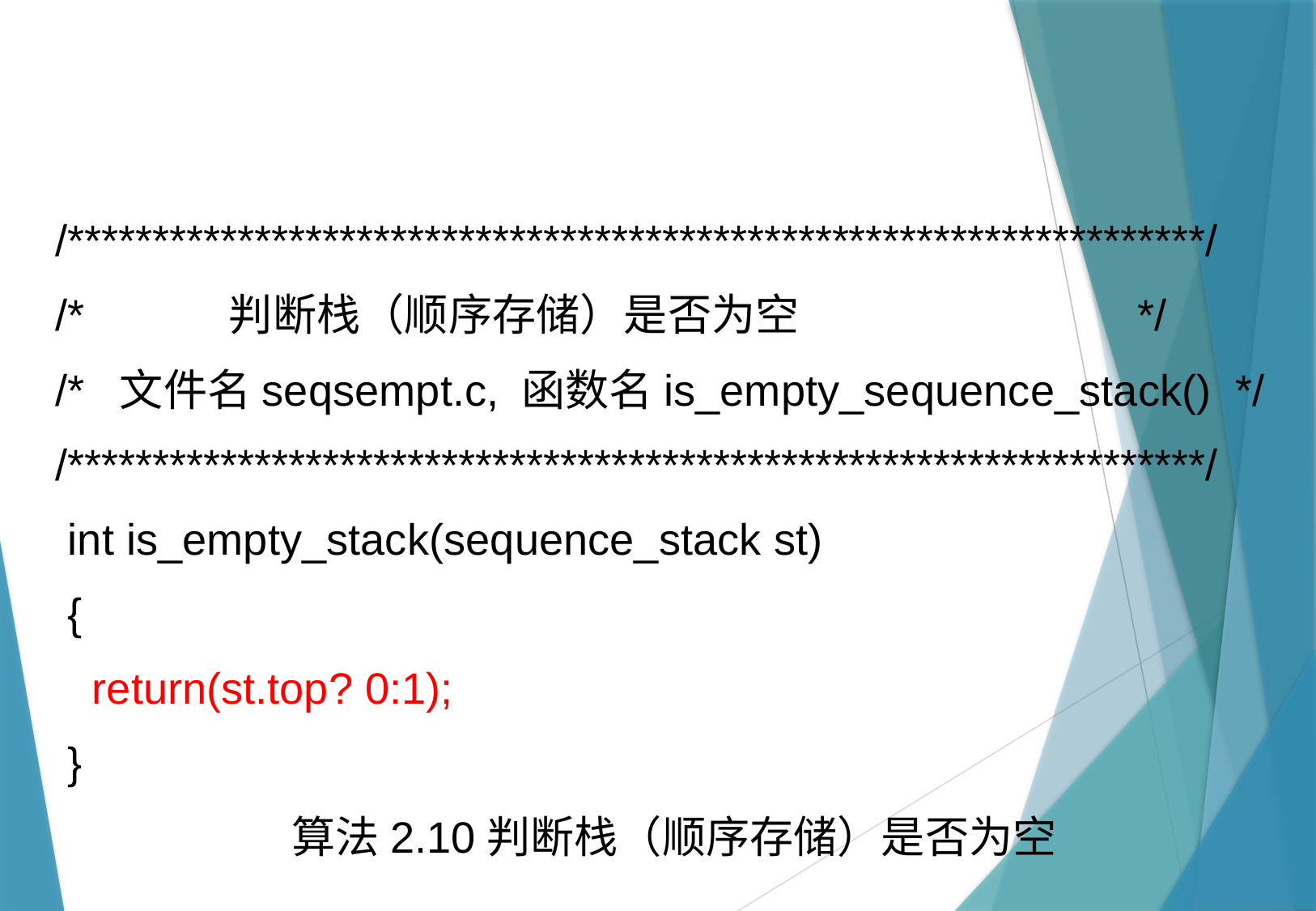

/*******************************************************************/
/*           判断栈（顺序存储）是否为空                                 */
/*  文件名seqsempt.c, 函数名is_empty_sequence_stack()  */
/*******************************************************************/
 int is_empty_stack(sequence_stack st)
 {
   return(st.top? 0:1);
 }
算法2.10判断栈（顺序存储）是否为空